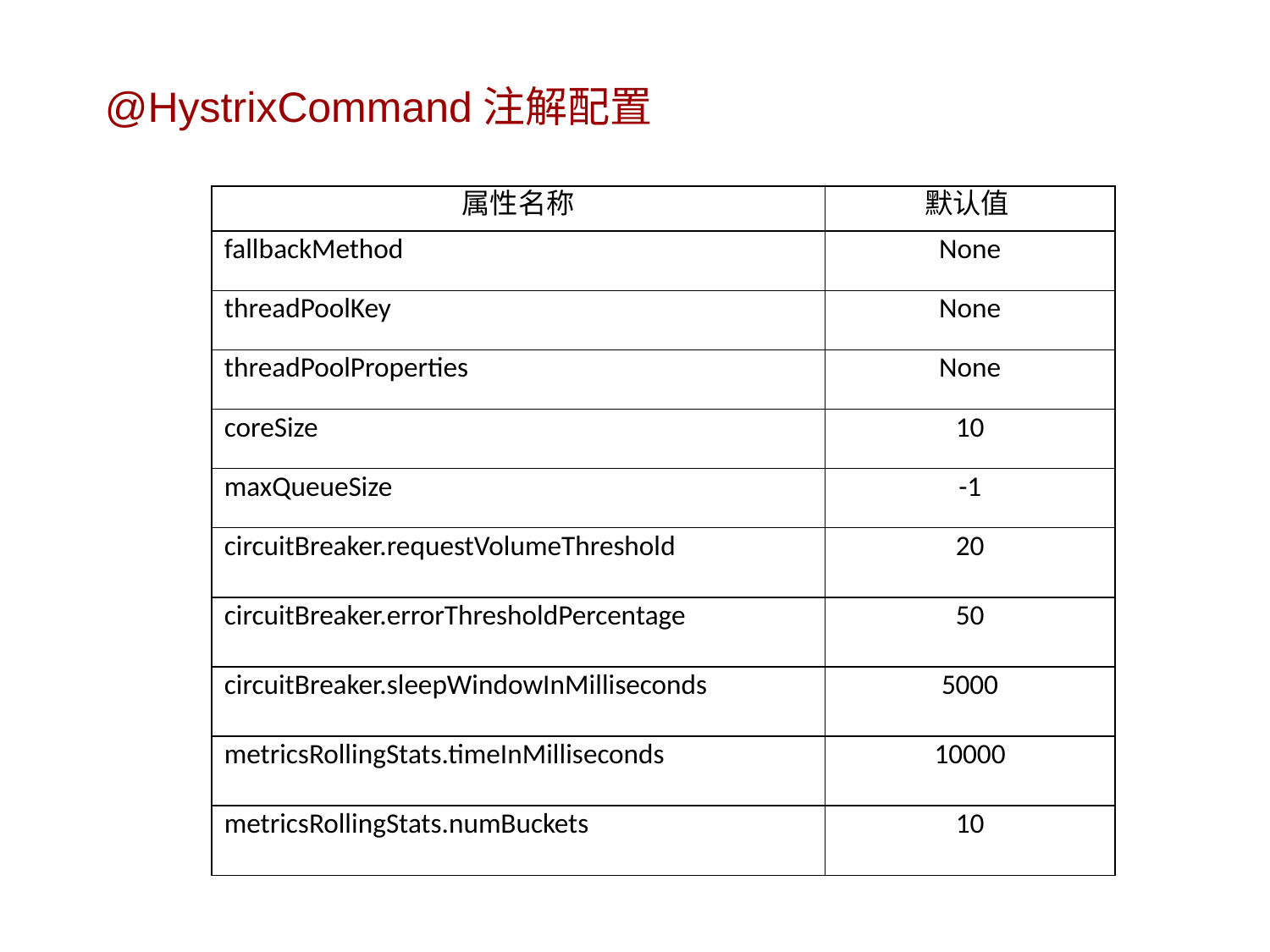

# @HystrixCommand注解配置
| 属性名称 | 默认值 |
| --- | --- |
| fallbackMethod | None |
| threadPoolKey | None |
| threadPoolProperties | None |
| coreSize | 10 |
| maxQueueSize | -1 |
| circuitBreaker.requestVolumeThreshold | 20 |
| circuitBreaker.errorThresholdPercentage | 50 |
| circuitBreaker.sleepWindowInMilliseconds | 5000 |
| metricsRollingStats.timeInMilliseconds | 10000 |
| metricsRollingStats.numBuckets | 10 |